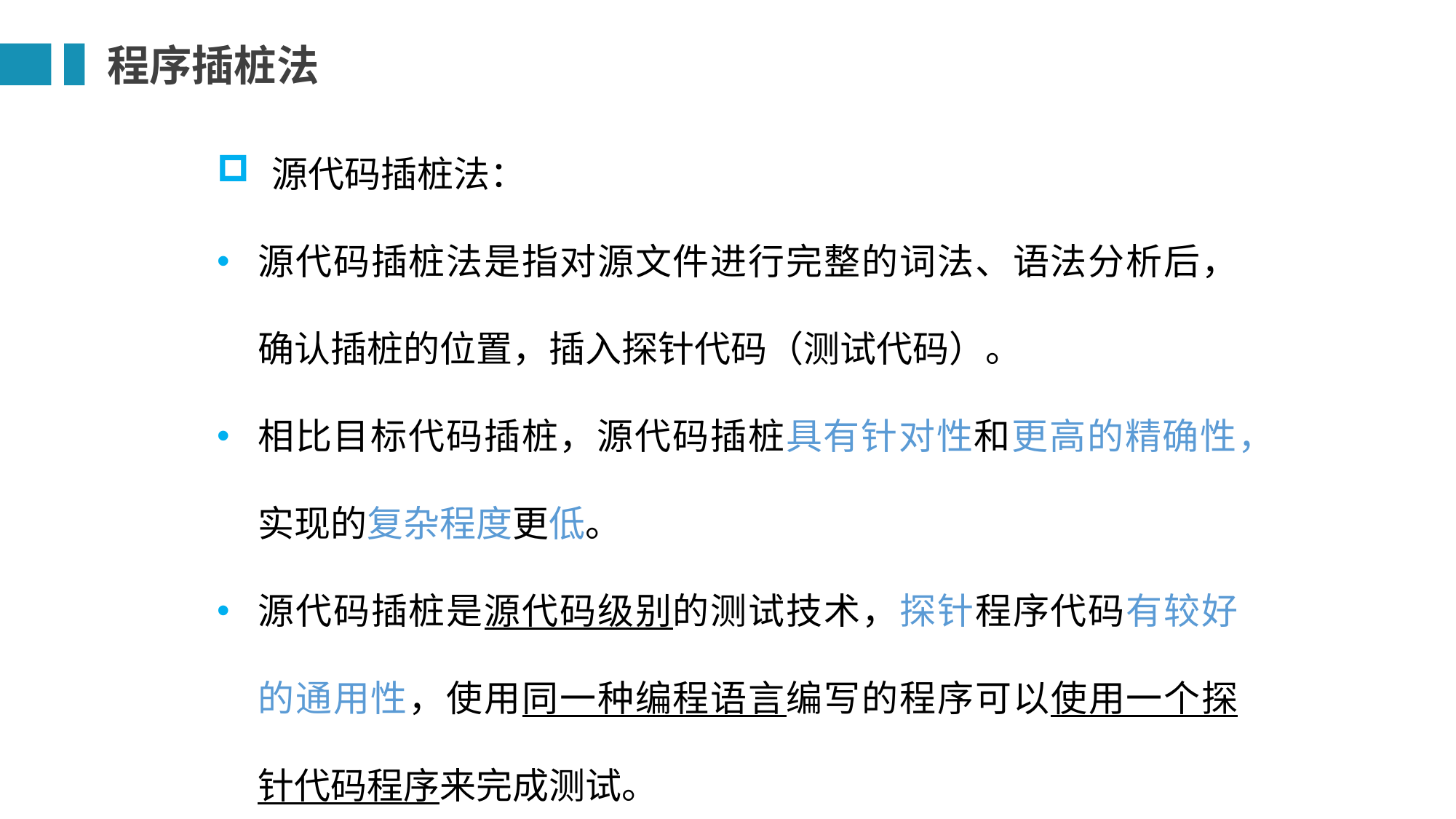

程序插桩法

源代码插桩法：
源代码插桩法是指对源文件进行完整的词法、语法分析后，确认插桩的位置，插入探针代码（测试代码）。
相比目标代码插桩，源代码插桩具有针对性和更高的精确性，实现的复杂程度更低。
源代码插桩是源代码级别的测试技术，探针程序代码有较好的通用性，使用同一种编程语言编写的程序可以使用一个探针代码程序来完成测试。
109